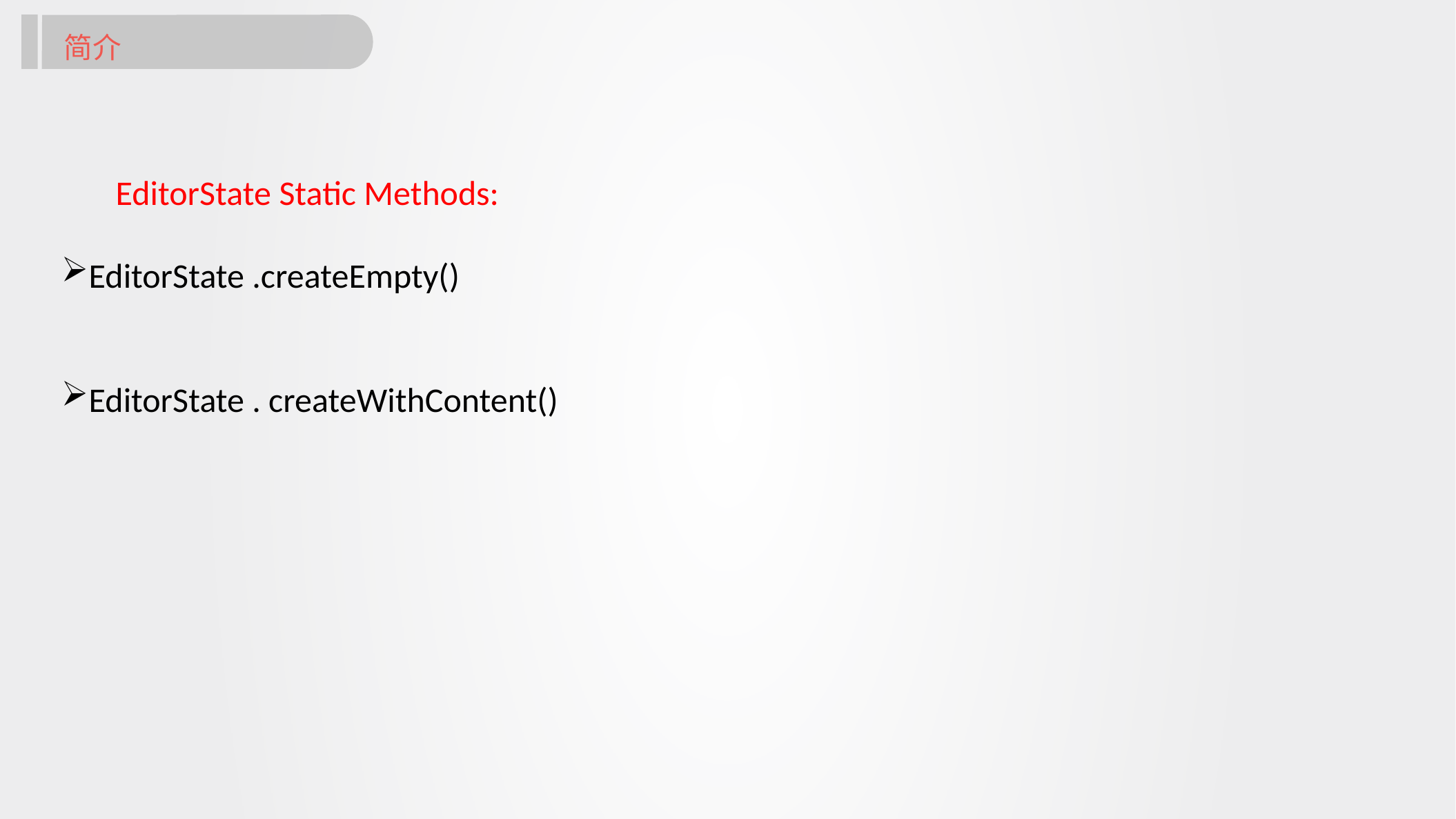

简介

       EditorState Static Methods:

EditorState .createEmpty()

EditorState . createWithContent()